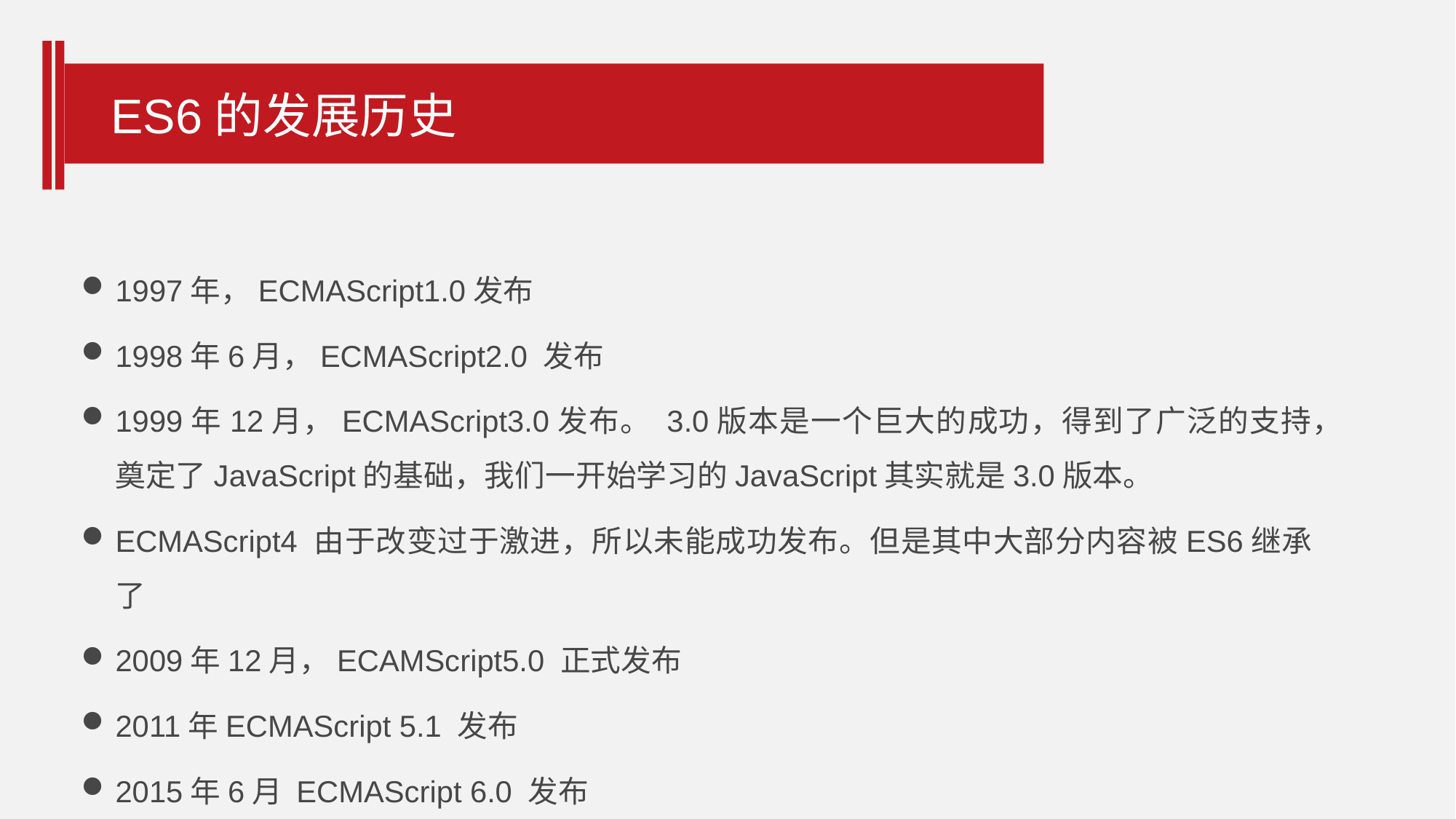

# ES6的发展历史
1997年，ECMAScript1.0发布
1998年6月，ECMAScript2.0 发布
1999年12月，ECMAScript3.0发布。 3.0版本是一个巨大的成功，得到了广泛的支持，奠定了JavaScript的基础，我们一开始学习的JavaScript其实就是3.0版本。
ECMAScript4 由于改变过于激进，所以未能成功发布。但是其中大部分内容被ES6继承了
2009年12月，ECAMScript5.0 正式发布
2011年ECMAScript 5.1 发布
2015年6月 ECMAScript 6.0 发布